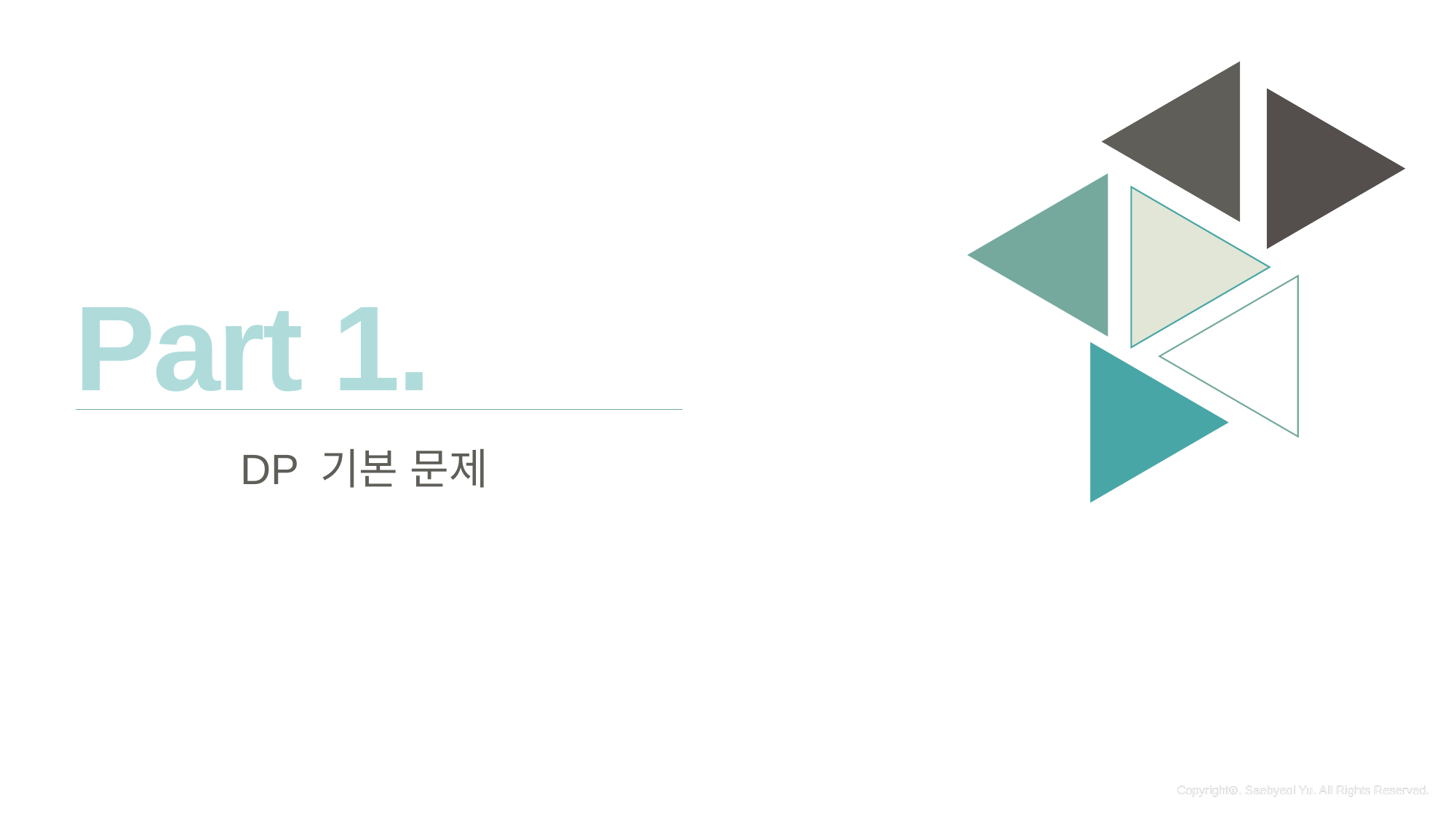

Part 1.
Introduction
DP 기본 문제
Copyrightⓒ. Saebyeol Yu. All Rights Reserved.